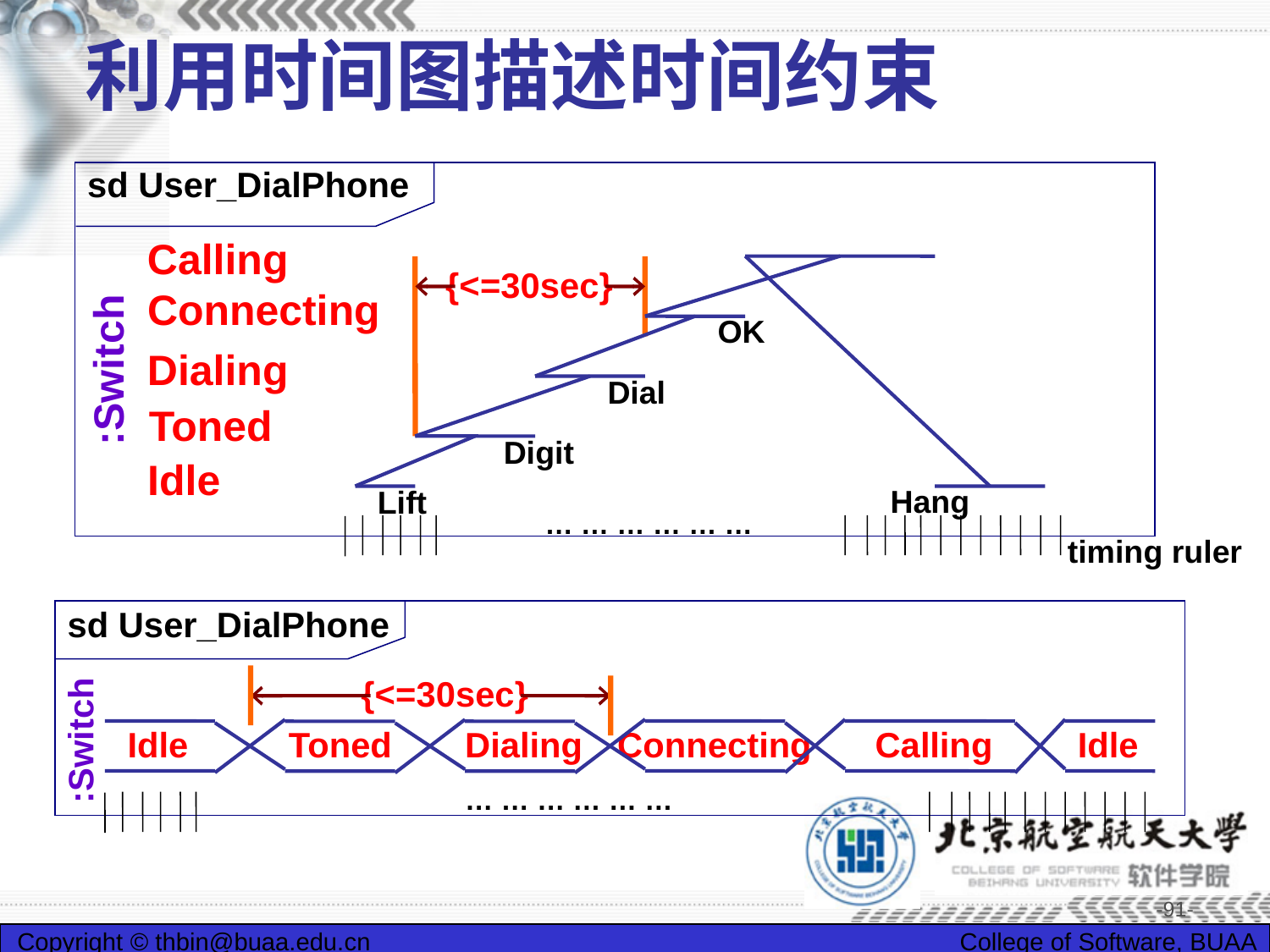

# 利用时间图描述时间约束
sd User_DialPhone

Calling

Connecting
OK

Dialing
:Switch
Dial

Toned
Digit

Idle
Hang
Lift

… … … … … …

timing ruler
{<=30sec}

sd User_DialPhone

{<=30sec}

:Switch
Idle
Toned
Dialing
Connecting
Calling
Idle

… … … … … …

-91-